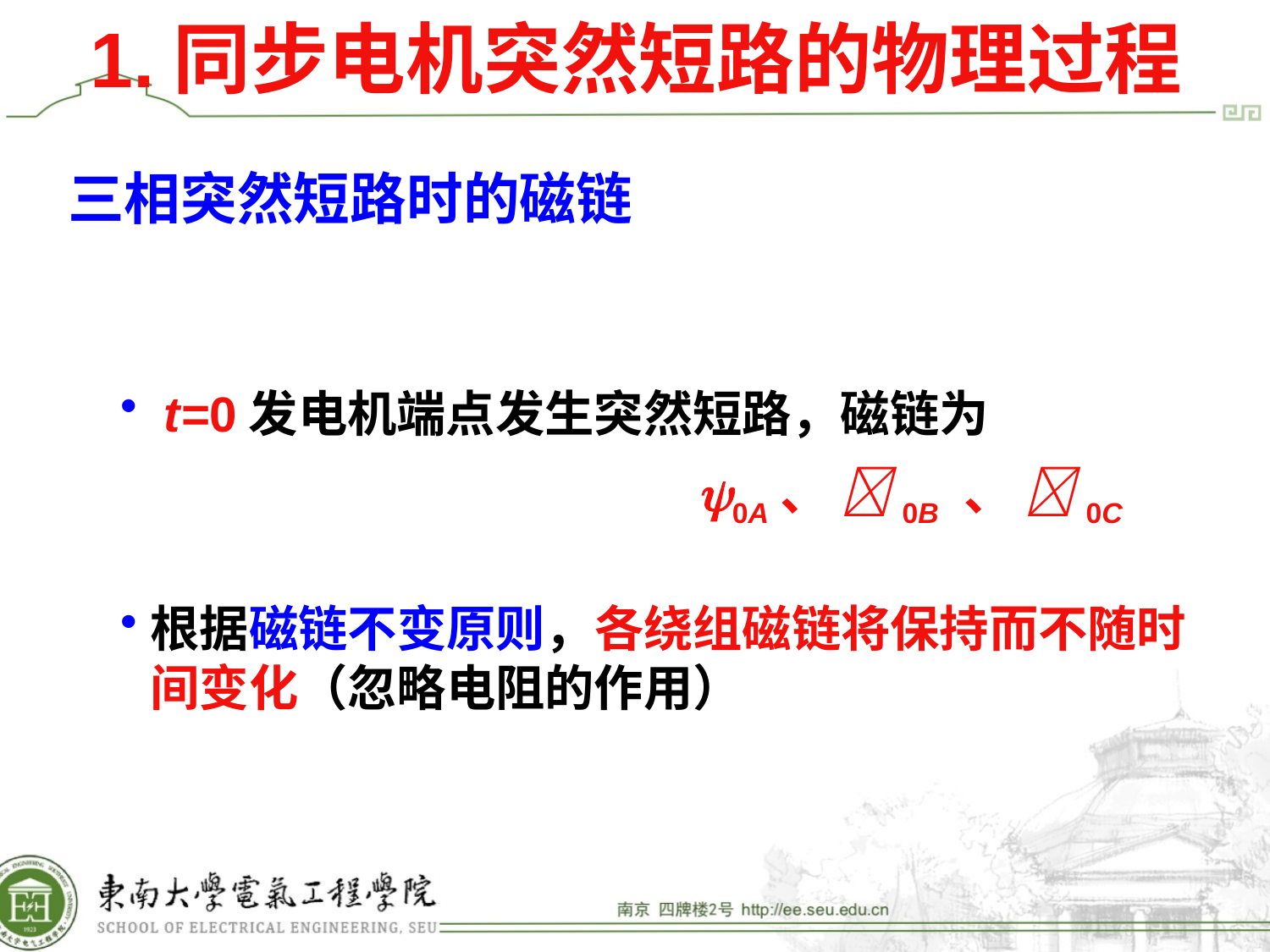

1.同步电机突然短路的物理过程
# 三相突然短路时的磁链
 t=0发电机端点发生突然短路，磁链为
                                          ψ0A、 ψ0B 、 ψ0C

根据磁链不变原则，各绕组磁链将保持而不随时间变化（忽略电阻的作用）